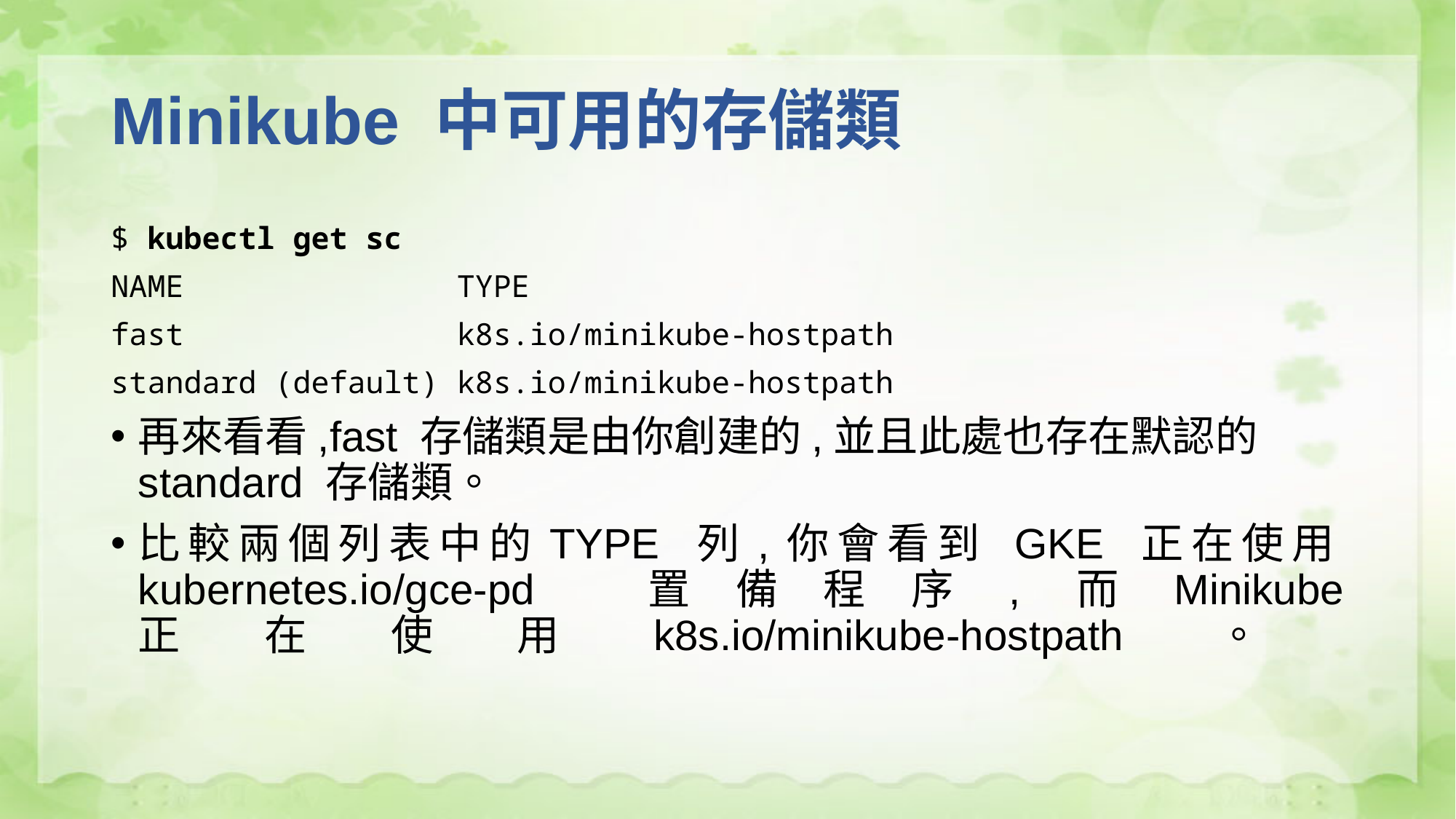

# Minikube 中可用的存儲類
$ kubectl get sc
NAME               TYPE
fast               k8s.io/minikube-hostpath
standard (default) k8s.io/minikube-hostpath
再來看看,fast 存儲類是由你創建的,並且此處也存在默認的standard 存儲類。
比較兩個列表中的TYPE 列,你會看到 GKE 正在使用kubernetes.io/gce-pd 置備程序,而Minikube 正在使用k8s.io/minikube-hostpath。